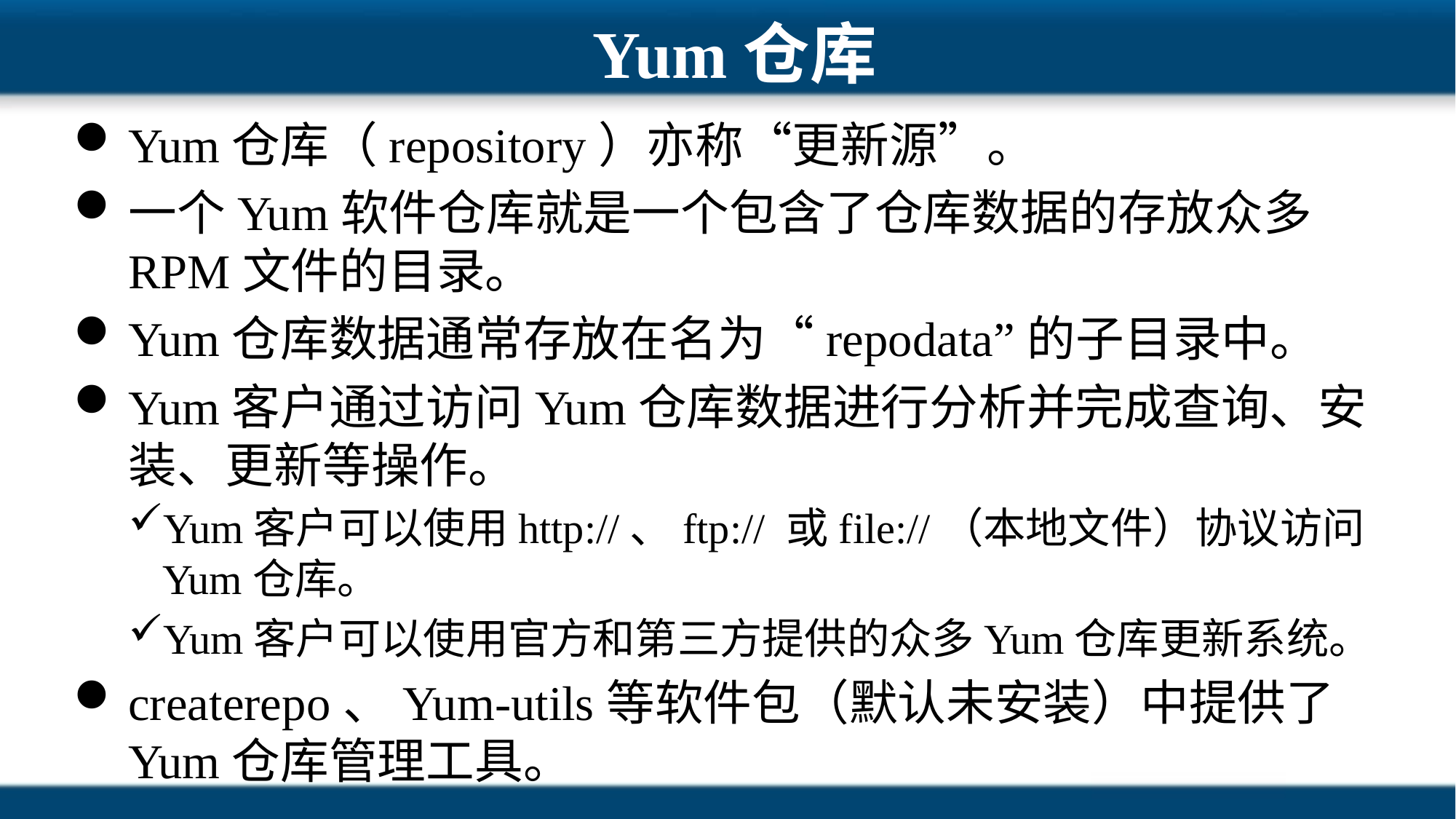

# Yum仓库
Yum仓库（repository）亦称“更新源”。
一个Yum软件仓库就是一个包含了仓库数据的存放众多RPM文件的目录。
Yum仓库数据通常存放在名为“repodata”的子目录中。
Yum客户通过访问Yum仓库数据进行分析并完成查询、安装、更新等操作。
Yum客户可以使用http://、ftp:// 或file://（本地文件）协议访问Yum仓库。
Yum客户可以使用官方和第三方提供的众多Yum仓库更新系统。
createrepo、Yum-utils等软件包（默认未安装）中提供了Yum仓库管理工具。